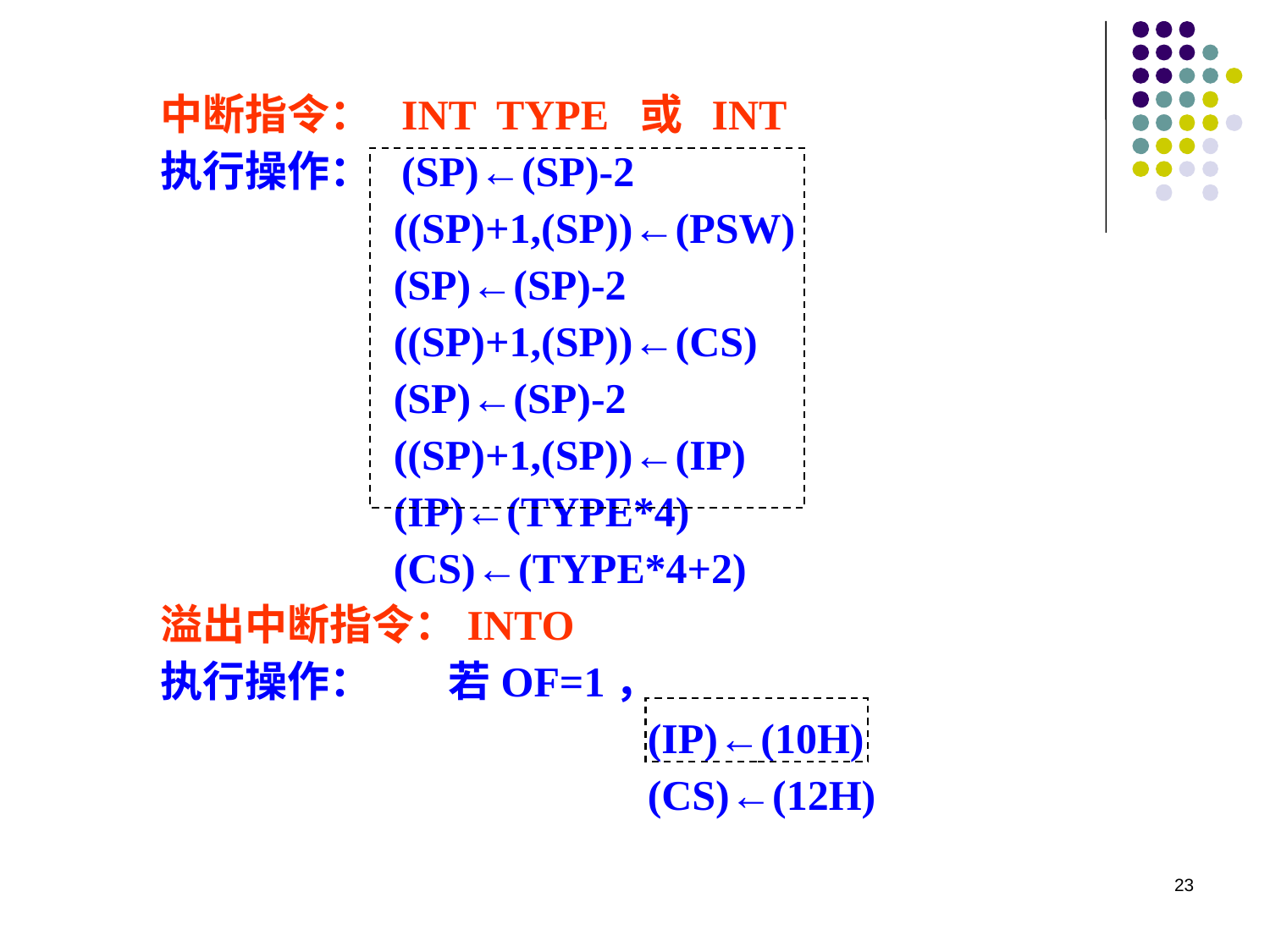

中断指令：  INT  TYPE  或  INT
执行操作：  (SP)←(SP)-2
                      ((SP)+1,(SP))←(PSW)
                      (SP)←(SP)-2
                      ((SP)+1,(SP))←(CS)
                      (SP)←(SP)-2
                      ((SP)+1,(SP))←(IP)
                      (IP)←(TYPE*4)
                      (CS)←(TYPE*4+2)
溢出中断指令：INTO
执行操作：        若OF=1，
                                              (IP)←(10H)
                                              (CS)←(12H)

23